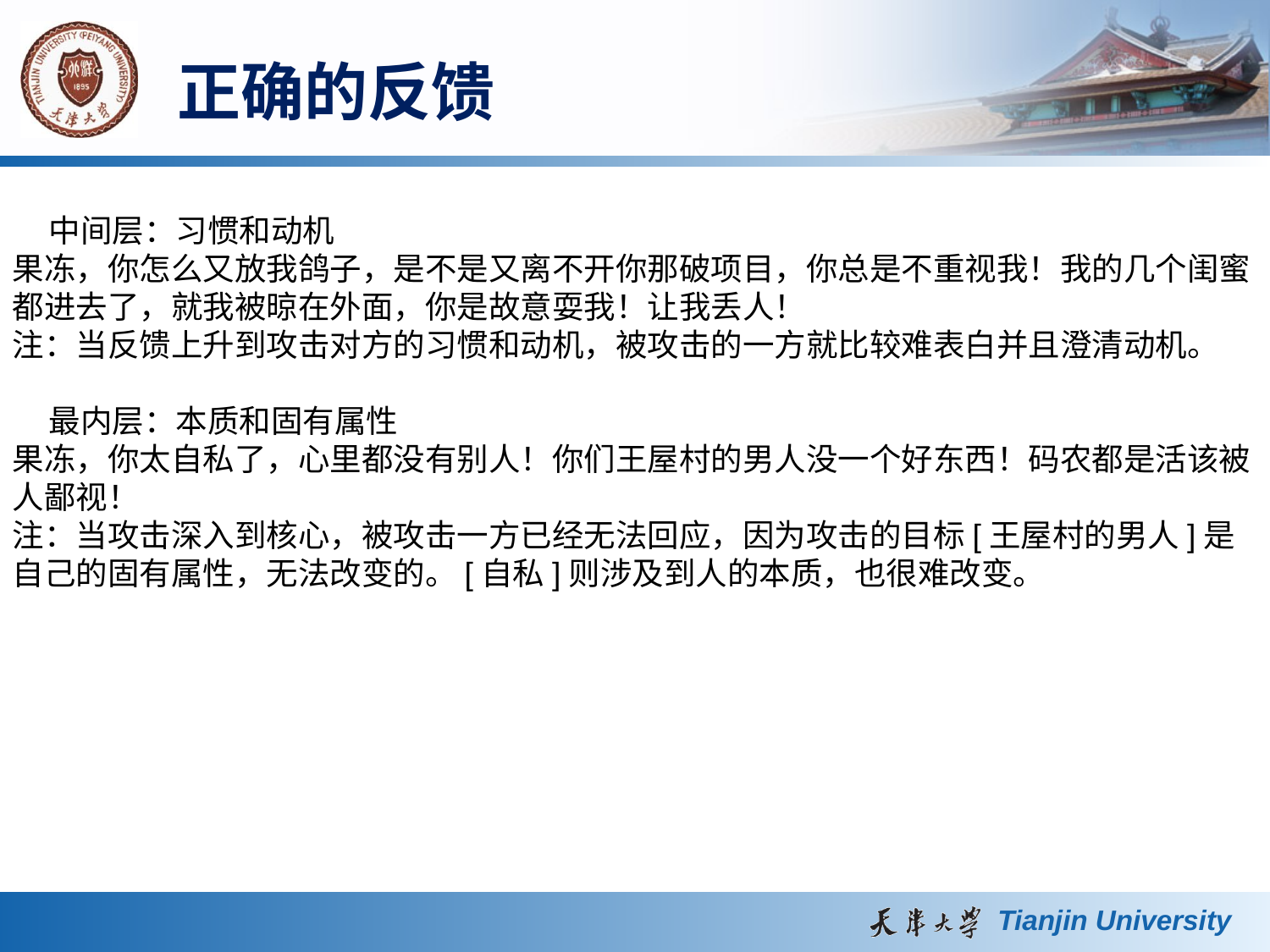

正确的反馈

    中间层：习惯和动机
果冻，你怎么又放我鸽子，是不是又离不开你那破项目，你总是不重视我！我的几个闺蜜
都进去了，就我被晾在外面，你是故意耍我！让我丢人！
注：当反馈上升到攻击对方的习惯和动机，被攻击的一方就比较难表白并且澄清动机。

    最内层：本质和固有属性
果冻，你太自私了，心里都没有别人！你们王屋村的男人没一个好东西！码农都是活该被
人鄙视！
注：当攻击深入到核心，被攻击一方已经无法回应，因为攻击的目标[王屋村的男人]是自己的固有属性，无法改变的。[自私]则涉及到人的本质，也很难改变。
38